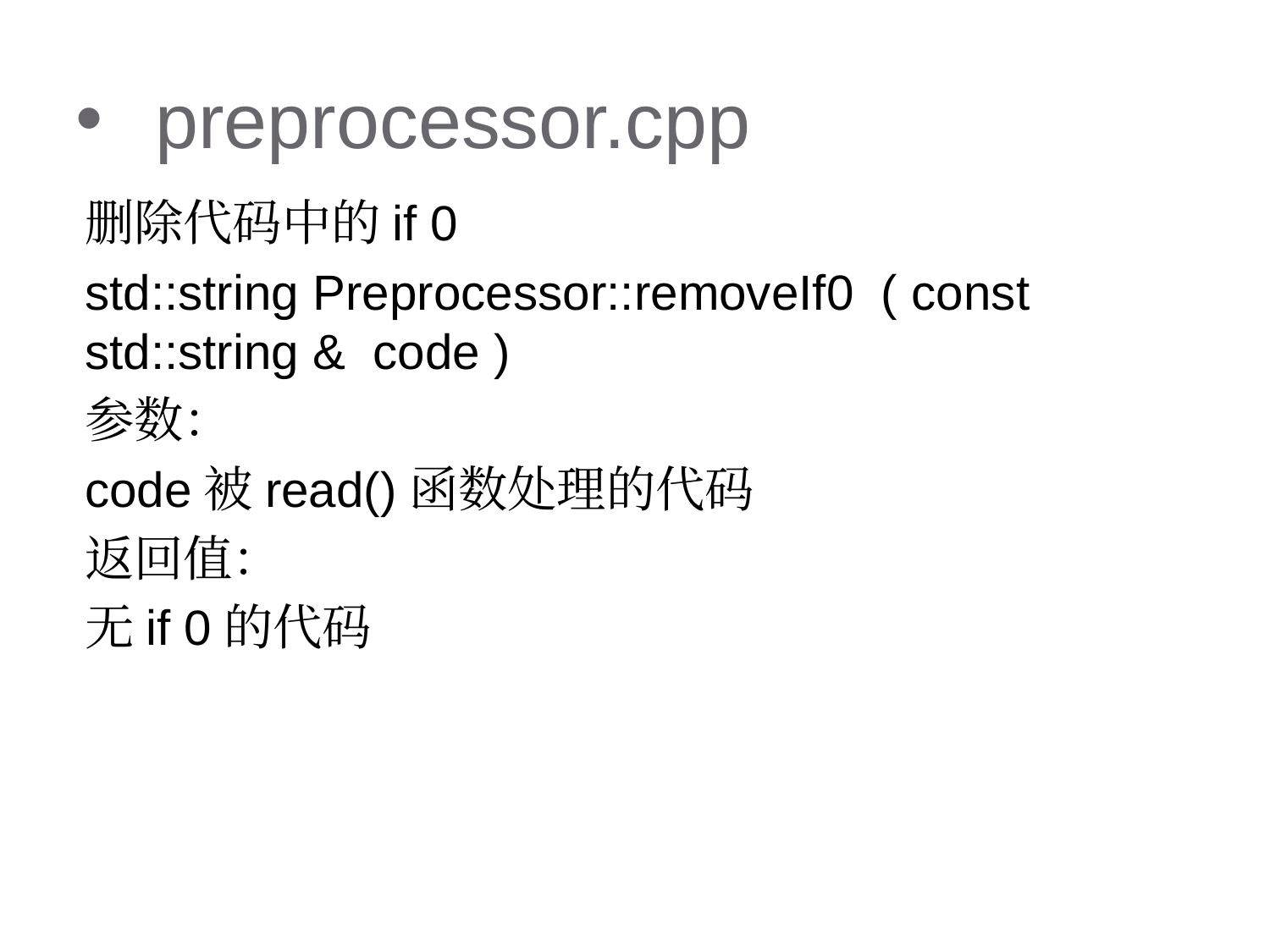

# preprocessor.cpp
删除代码中的if 0
std::string Preprocessor::removeIf0  ( const std::string &  code )
参数：
code被read()函数处理的代码
返回值：
无if 0的代码